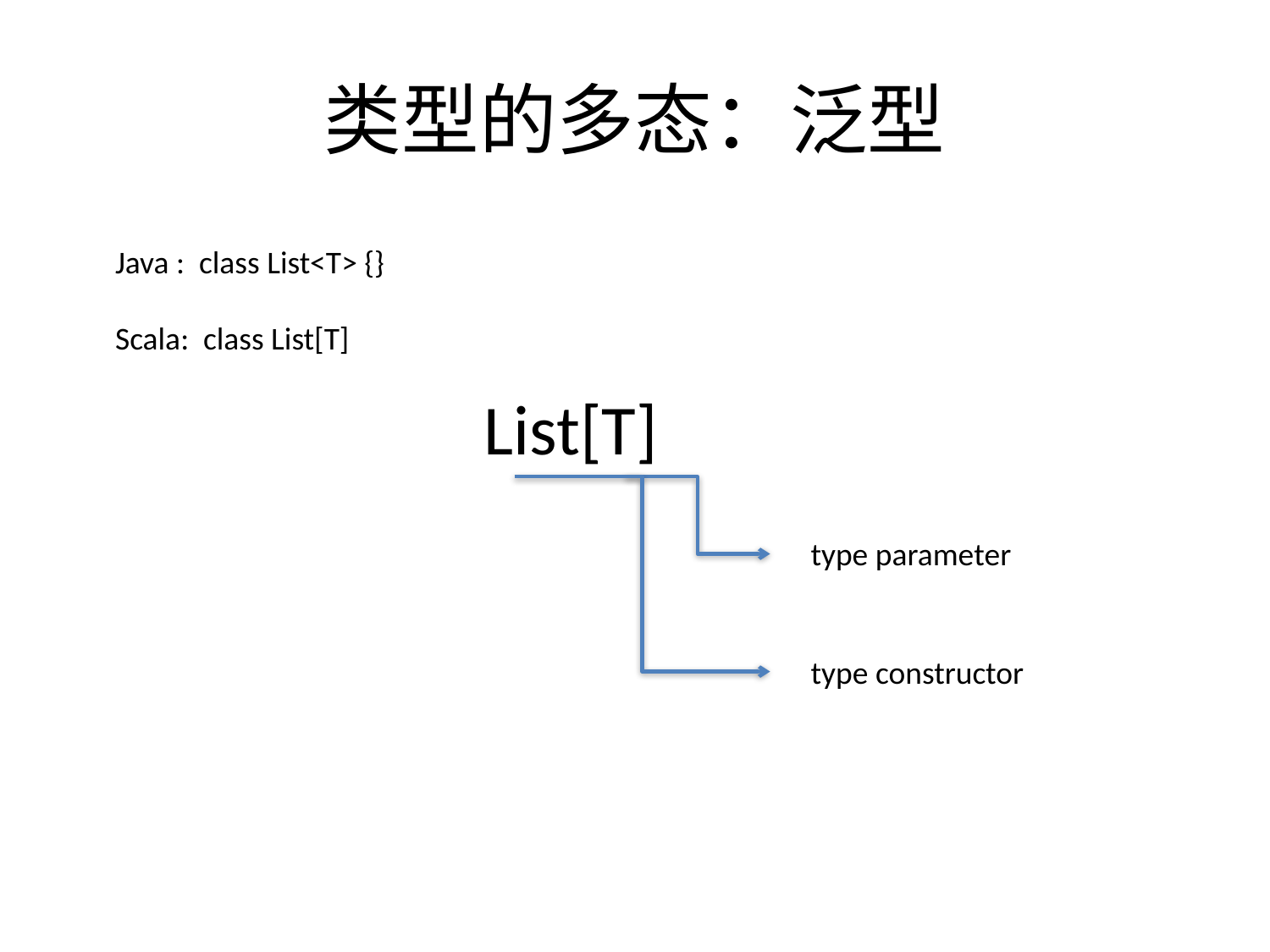

# 类型的多态：泛型
Java :  class List<T> {}

Scala:  class List[T]
List[T]
type parameter
type constructor